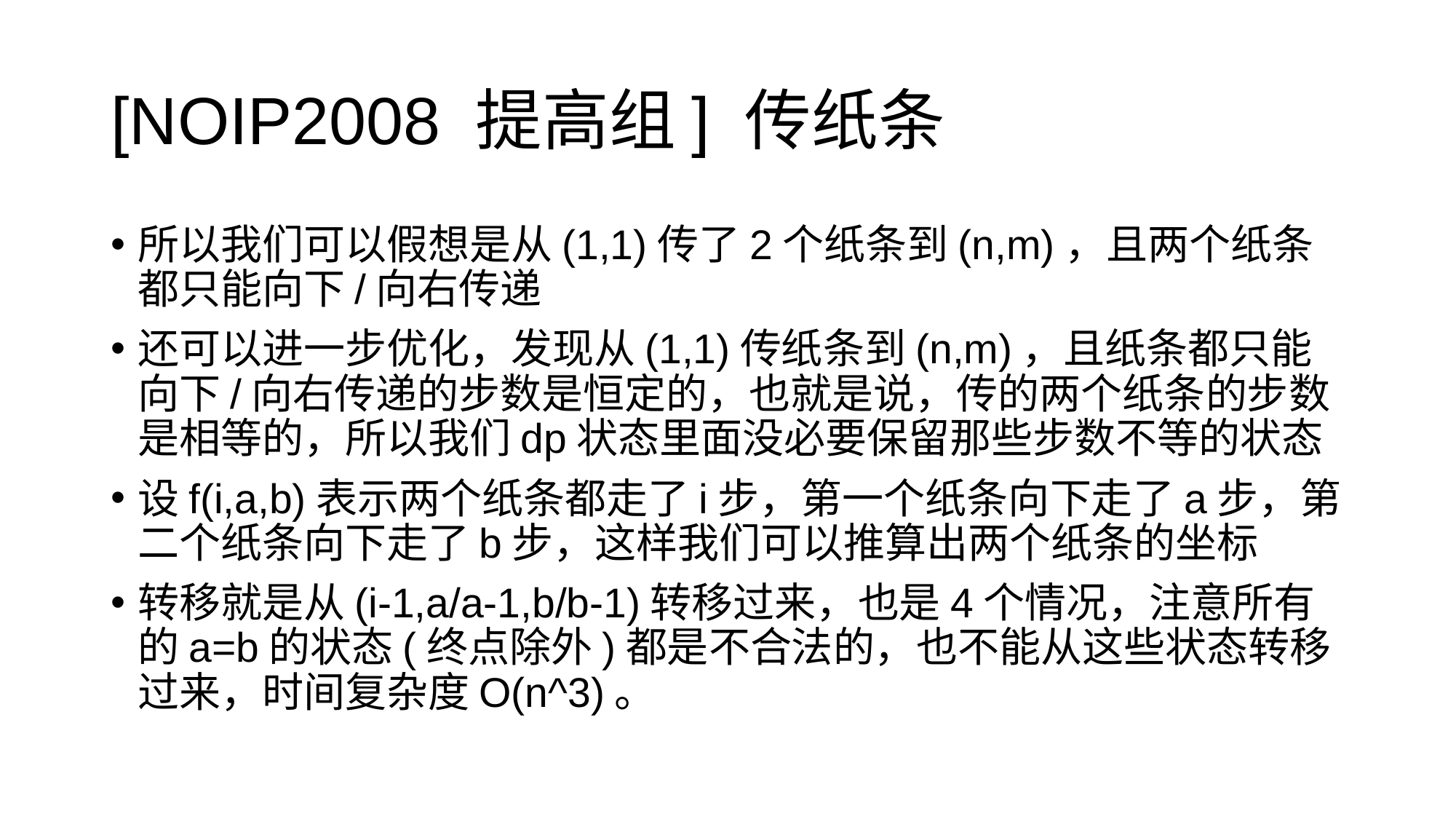

# [NOIP2008 提高组] 传纸条
所以我们可以假想是从(1,1)传了2个纸条到(n,m)，且两个纸条都只能向下/向右传递
还可以进一步优化，发现从(1,1)传纸条到(n,m)，且纸条都只能向下/向右传递的步数是恒定的，也就是说，传的两个纸条的步数是相等的，所以我们dp状态里面没必要保留那些步数不等的状态
设f(i,a,b)表示两个纸条都走了i步，第一个纸条向下走了a步，第二个纸条向下走了b步，这样我们可以推算出两个纸条的坐标
转移就是从(i-1,a/a-1,b/b-1)转移过来，也是4个情况，注意所有的a=b的状态(终点除外)都是不合法的，也不能从这些状态转移过来，时间复杂度O(n^3)。